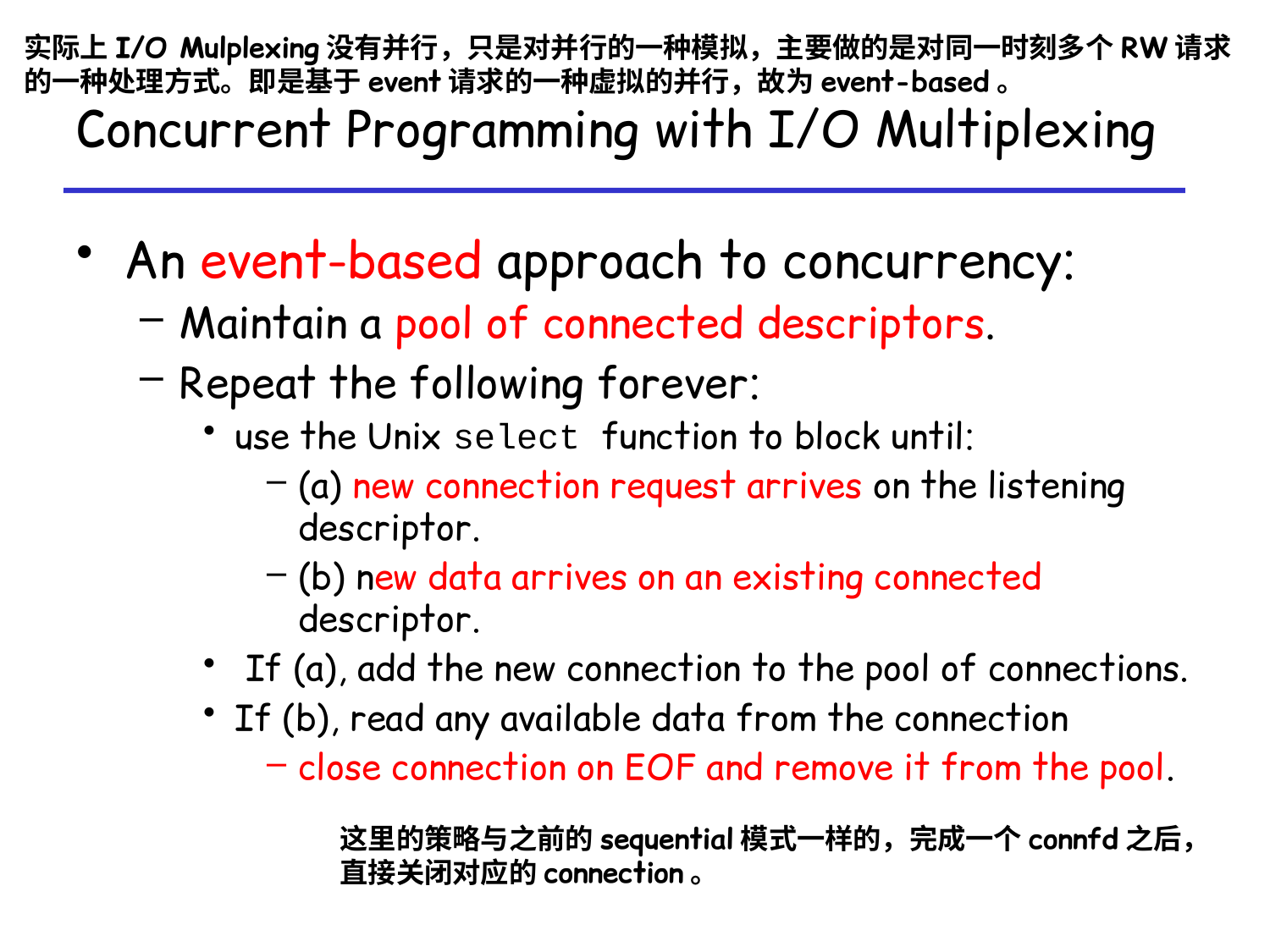

实际上I/O Mulplexing没有并行，只是对并行的一种模拟，主要做的是对同一时刻多个RW请求
的一种处理方式。即是基于event请求的一种虚拟的并行，故为event-based。
# Concurrent Programming with I/O Multiplexing
An event-based approach to concurrency:
Maintain a pool of connected descriptors.
Repeat the following forever:
use the Unix select function to block until:
(a) new connection request arrives on the listening descriptor.
(b) new data arrives on an existing connected descriptor.
 If (a), add the new connection to the pool of connections.
If (b), read any available data from the connection
close connection on EOF and remove it from the pool.
这里的策略与之前的sequential模式一样的，完成一个connfd之后，
直接关闭对应的connection。
45